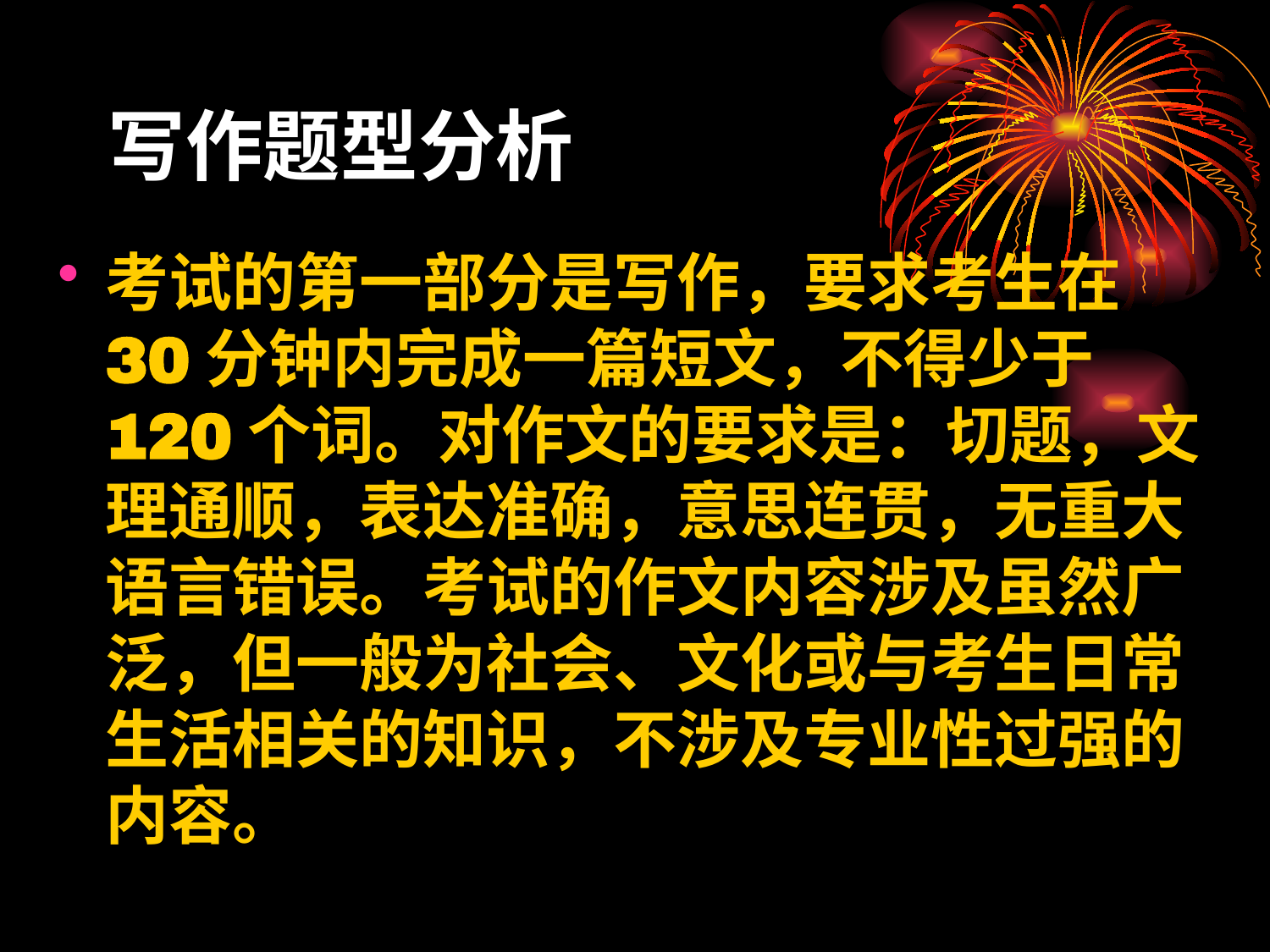

# 写作题型分析
考试的第一部分是写作，要求考生在30分钟内完成一篇短文，不得少于120个词。对作文的要求是：切题，文理通顺，表达准确，意思连贯，无重大语言错误。考试的作文内容涉及虽然广泛，但一般为社会、文化或与考生日常生活相关的知识，不涉及专业性过强的内容。